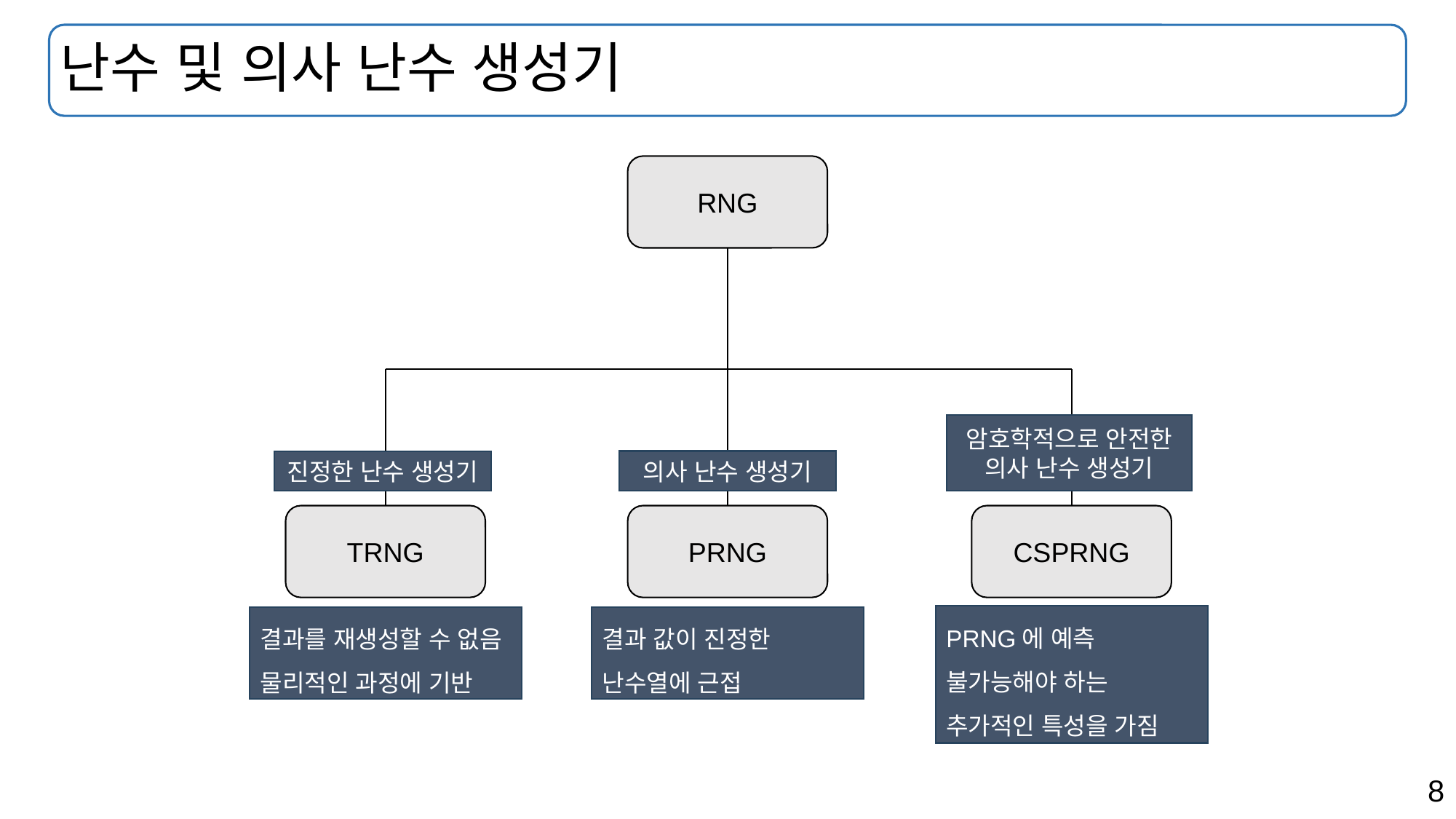

# 난수 및 의사 난수 생성기
RNG
TRNG
PRNG
CSPRNG
암호학적으로 안전한
의사 난수 생성기
의사 난수 생성기
진정한 난수 생성기
PRNG에 예측 불가능해야 하는 추가적인 특성을 가짐
결과 값이 진정한 난수열에 근접
결과를 재생성할 수 없음
물리적인 과정에 기반